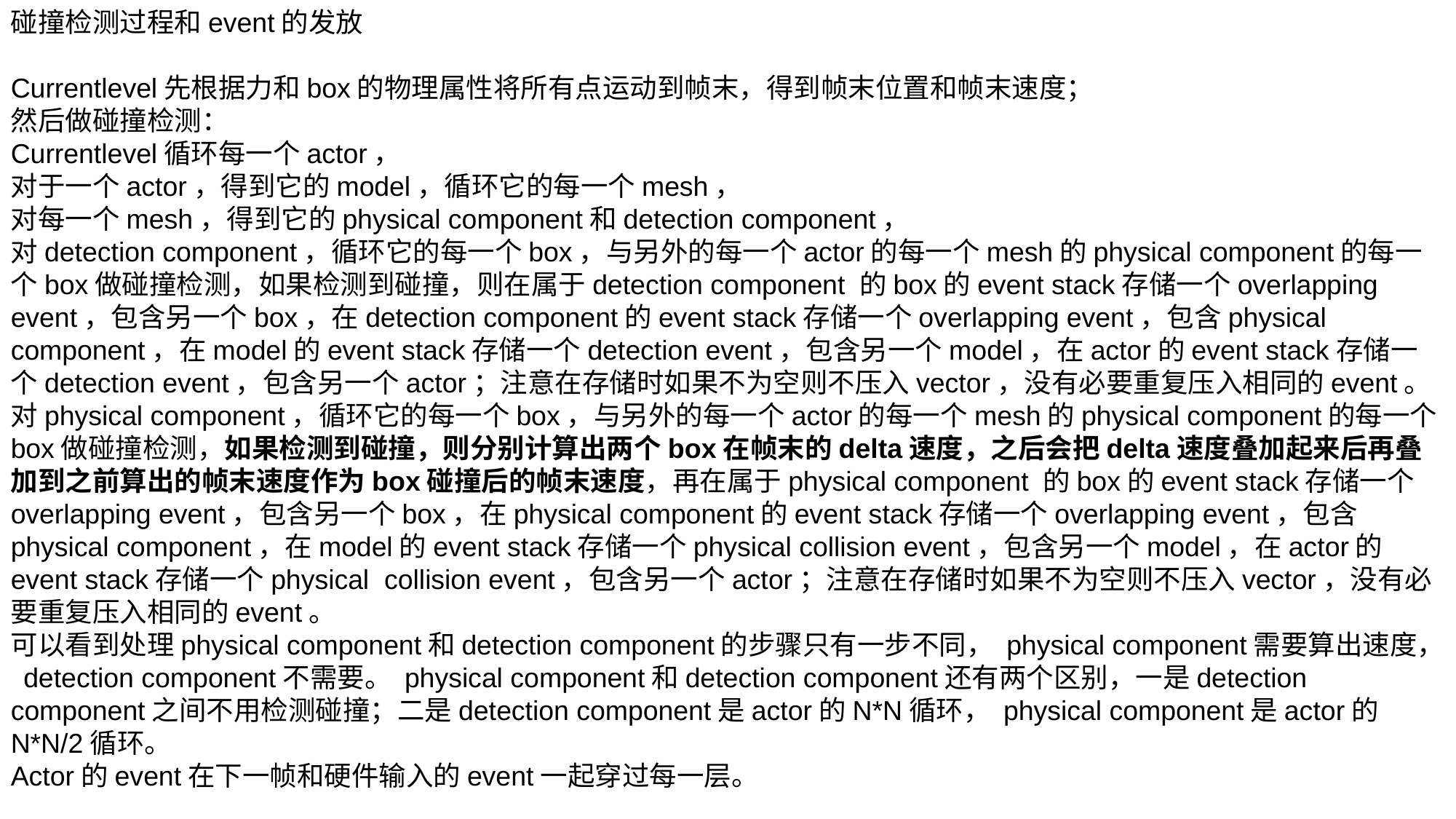

碰撞检测过程和event的发放

Currentlevel先根据力和box的物理属性将所有点运动到帧末，得到帧末位置和帧末速度；
然后做碰撞检测：
Currentlevel循环每一个actor，
对于一个actor，得到它的model，循环它的每一个mesh，
对每一个mesh，得到它的physical component和detection component，
对detection component，循环它的每一个box，与另外的每一个actor的每一个mesh的physical component的每一个box做碰撞检测，如果检测到碰撞，则在属于detection component 的box的event stack存储一个overlapping event，包含另一个box，在detection component的event stack存储一个overlapping event，包含physical component，在model的event stack存储一个detection event，包含另一个model，在actor的event stack存储一个detection event，包含另一个actor；注意在存储时如果不为空则不压入vector，没有必要重复压入相同的event。
对physical component，循环它的每一个box，与另外的每一个actor的每一个mesh的physical component的每一个box做碰撞检测，如果检测到碰撞，则分别计算出两个box在帧末的delta速度，之后会把delta速度叠加起来后再叠加到之前算出的帧末速度作为box碰撞后的帧末速度，再在属于physical component 的box的event stack存储一个overlapping event，包含另一个box，在physical component的event stack存储一个overlapping event，包含physical component，在model的event stack存储一个physical collision event，包含另一个model，在actor的event stack存储一个physical  collision event，包含另一个actor；注意在存储时如果不为空则不压入vector，没有必要重复压入相同的event。
可以看到处理physical component和detection component的步骤只有一步不同， physical component需要算出速度， detection component不需要。 physical component和detection component还有两个区别，一是detection component之间不用检测碰撞；二是detection component是actor的N*N循环， physical component是actor的N*N/2循环。
Actor的event在下一帧和硬件输入的event一起穿过每一层。